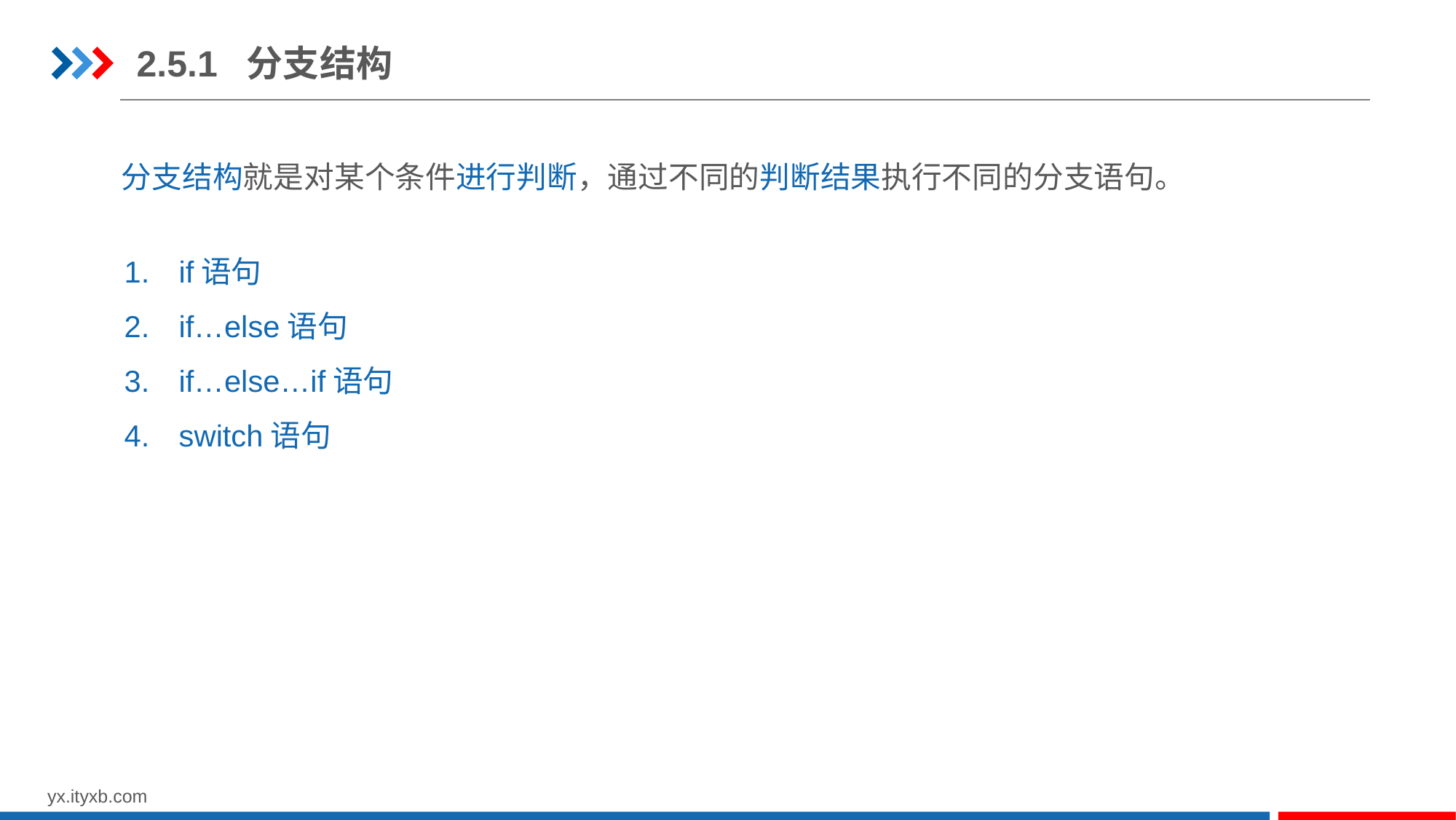

2.5.1  分支结构
分支结构就是对某个条件进行判断，通过不同的判断结果执行不同的分支语句。
if语句
if…else语句
if…else…if语句
switch语句